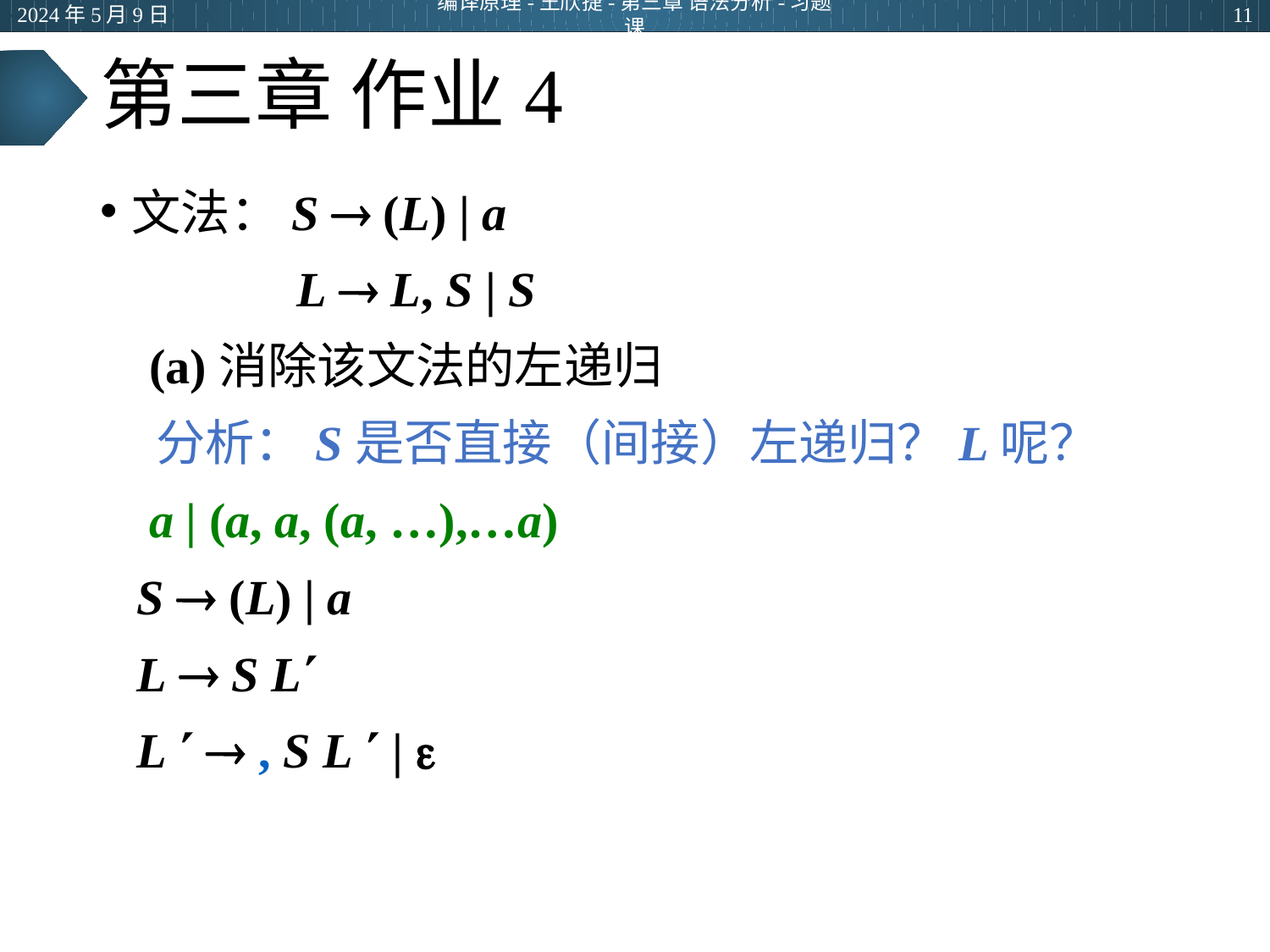

2024年5月9日
编译原理-王欣捷-第三章 语法分析-习题课
11
# 第三章 作业4
文法：S → (L) | a
                L → L, S | S
    (a)消除该文法的左递归
    分析：S是否直接（间接）左递归？L呢？
    a | (a, a, (a, …),…a)
   S → (L) | a
   L → S L′
   L ′ → , S L ′ | ε